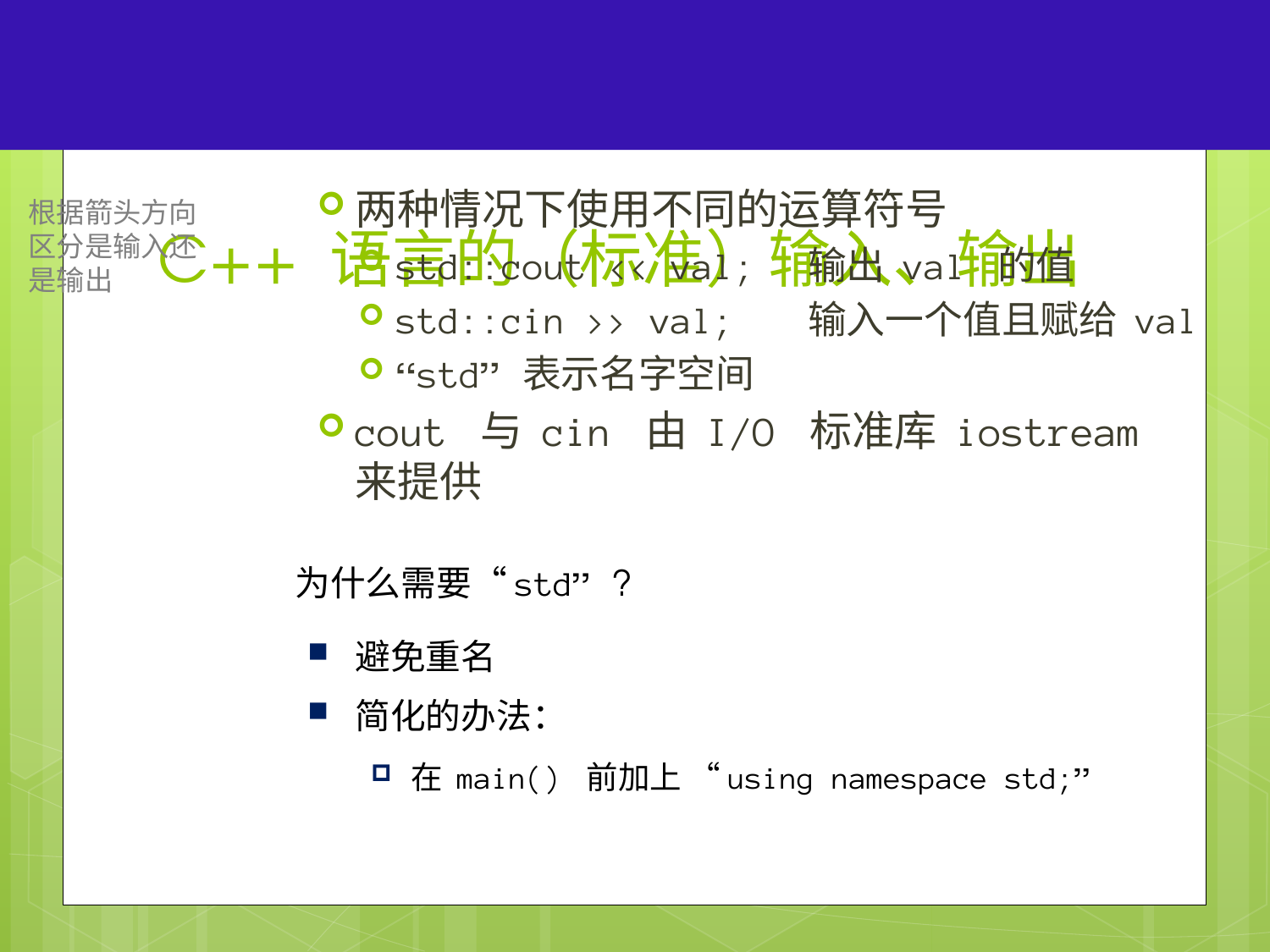

9
# C++ 语言的（标准）输入、输出
两种情况下使用不同的运算符号
std::cout << val;  输出 val 的值
std::cin >> val;   输入一个值且赋给 val
“std” 表示名字空间
cout 与 cin 由 I/O 标准库 iostream 来提供
根据箭头方向
区分是输入还
是输出
为什么需要“std” ?
避免重名
简化的办法：
在 main() 前加上 “using namespace std;”